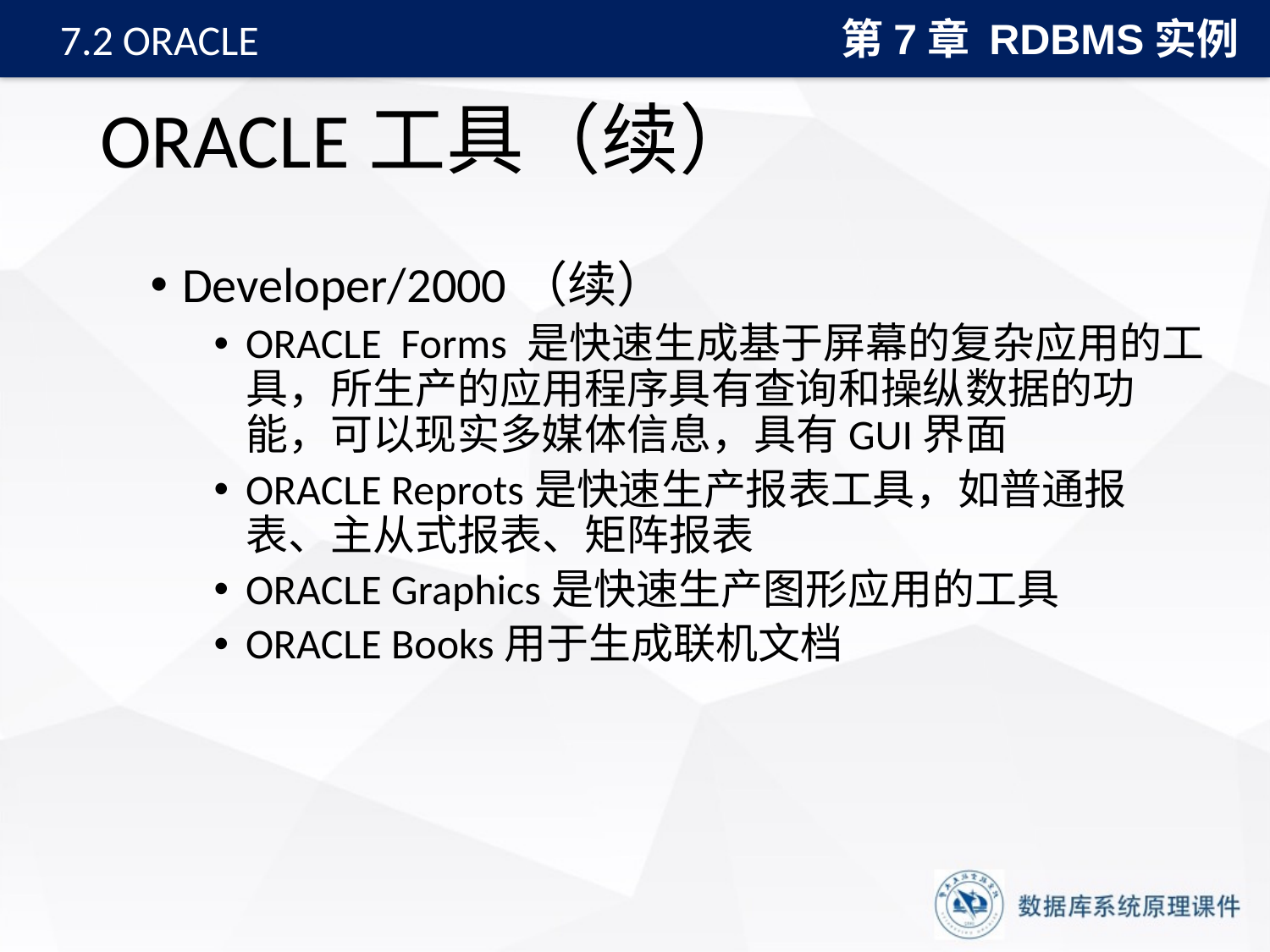

第7章 RDBMS实例
7.2 ORACLE
# ORACLE工具（续）
Developer/2000（续）
ORACLE  Forms 是快速生成基于屏幕的复杂应用的工具，所生产的应用程序具有查询和操纵数据的功能，可以现实多媒体信息，具有GUI界面
ORACLE Reprots是快速生产报表工具，如普通报表、主从式报表、矩阵报表
ORACLE Graphics是快速生产图形应用的工具
ORACLE Books用于生成联机文档